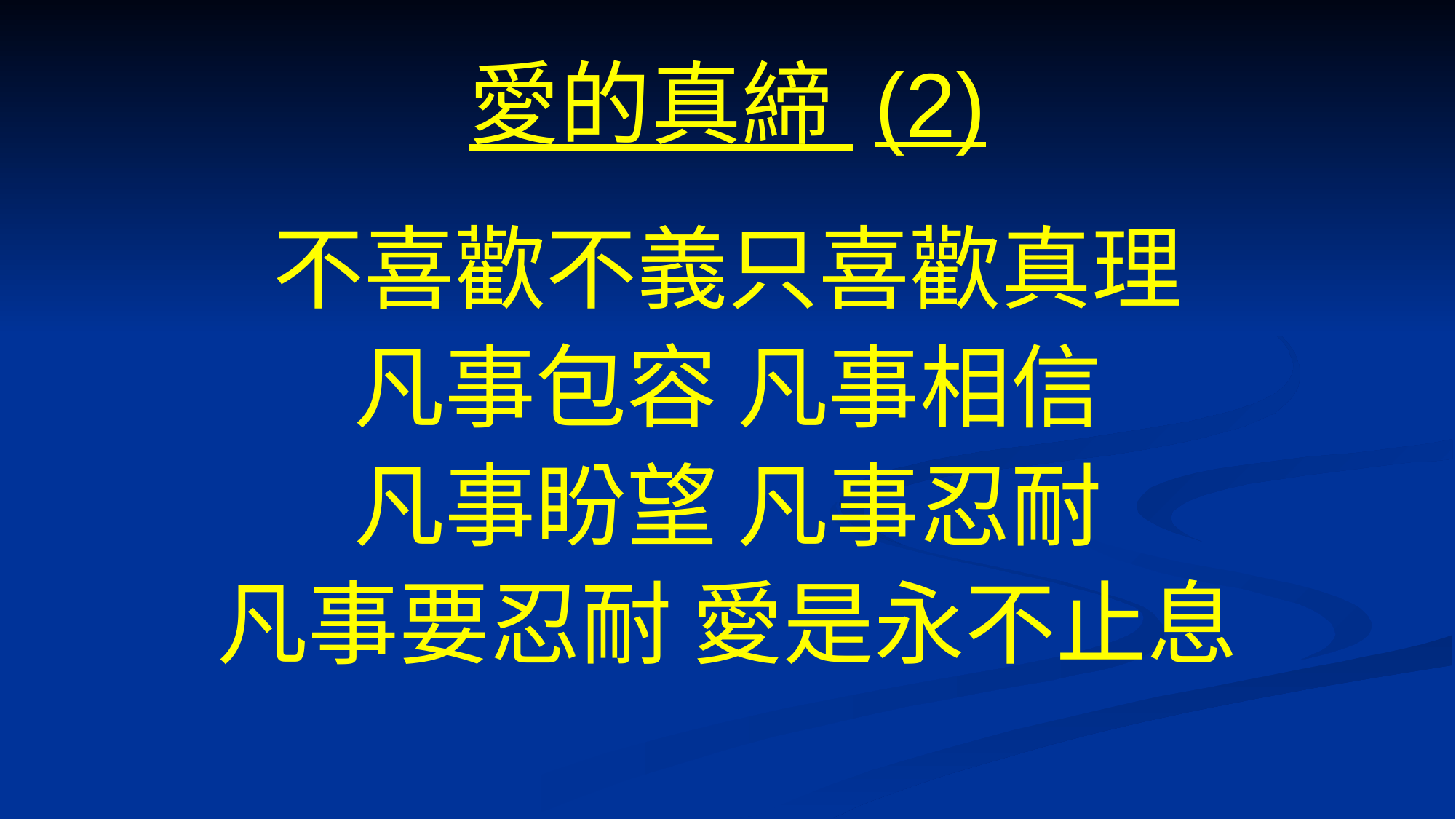

# 愛的真締 (2)
不喜歡不義只喜歡真理
凡事包容 凡事相信
凡事盼望 凡事忍耐
凡事要忍耐 愛是永不止息